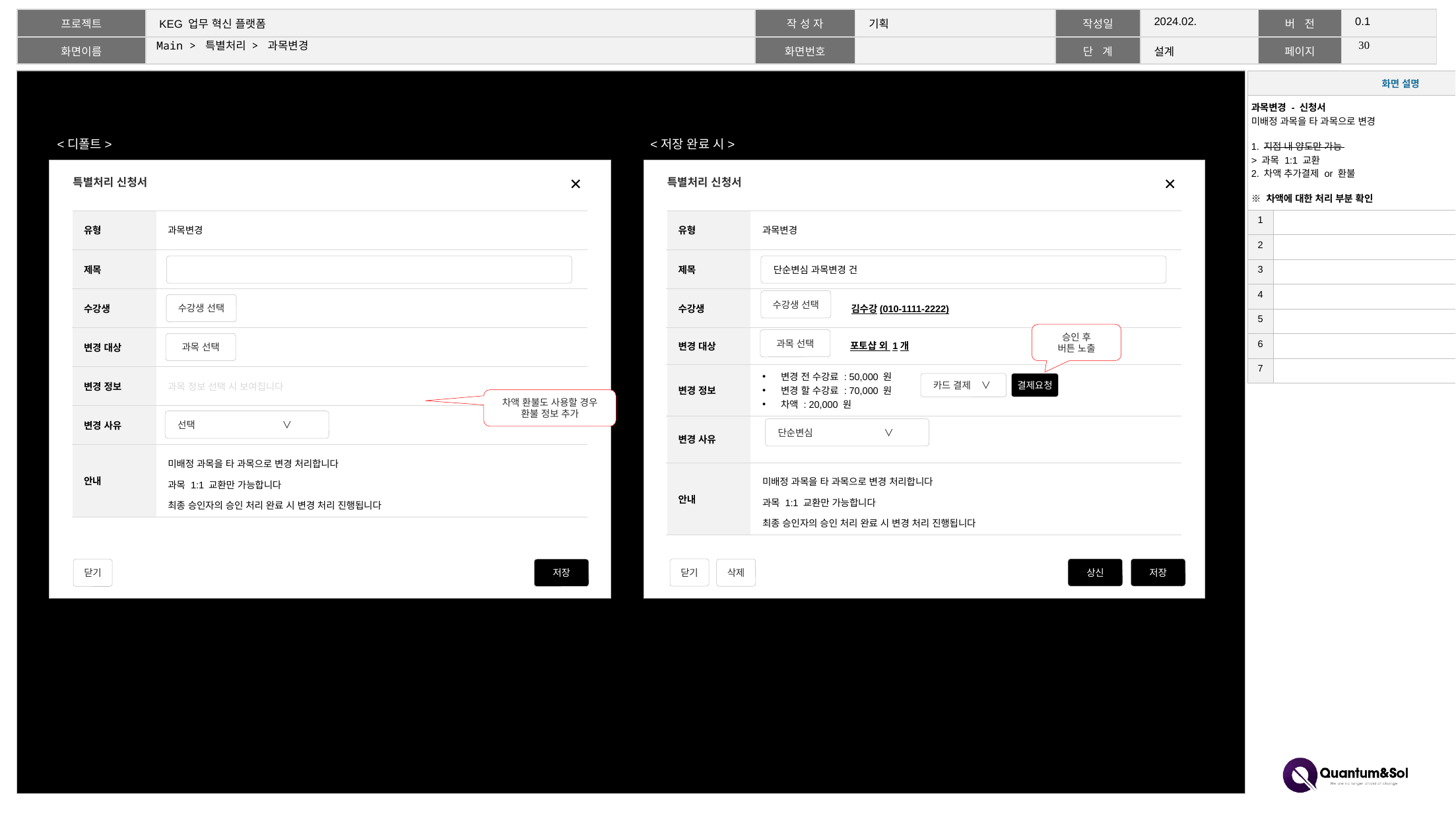

30

# Main > 특별처리 > 과목변경
| 화면 설명 |  |
| --- | --- |
| 과목변경 - 신청서 미배정 과목을 타 과목으로 변경 1. 지점 내 양도만 가능 > 과목 1:1 교환 2. 차액 추가결제 or 환불 ※ 차액에 대한 처리 부분 확인 |  |
| 1 |  |
| 2 |  |
| 3 |  |
| 4 |  |
| 5 |  |
| 6 |  |
| 7 |  |
<디폴트>
<저장 완료 시>
특별처리 신청서
특별처리 신청서
| 유형 | 과목변경 |
| --- | --- |
| 제목 |  |
| 수강생 |  |
| 변경 대상 |  |
| 변경 정보 | 과목 정보 선택 시 보여집니다 |
| 변경 사유 |  |
| 안내 | 미배정 과목을 타 과목으로 변경 처리합니다 과목 1:1 교환만 가능합니다 최종 승인자의 승인 처리 완료 시 변경 처리 진행됩니다 |
| 유형 | 과목변경 |
| --- | --- |
| 제목 |  |
| 수강생 |  |
| 변경 대상 |  |
| 변경 정보 | 변경 전 수강료 : 50,000 원 변경 할 수강료 : 70,000 원 차액 : 20,000 원 |
| 변경 사유 |  |
| 안내 | 미배정 과목을 타 과목으로 변경 처리합니다 과목 1:1 교환만 가능합니다 최종 승인자의 승인 처리 완료 시 변경 처리 진행됩니다 |

단순변심 과목변경 건
수강생 선택
수강생 선택
김수강(010-1111-2222)
승인 후
버튼 노출
과목 선택
과목 선택
포토샵 외 1개
결제요청
카드 결제    ∨
차액 환불도 사용할 경우 환불 정보 추가
선택                                 ∨
단순변심                           ∨
닫기
상신
저장
삭제
닫기
저장